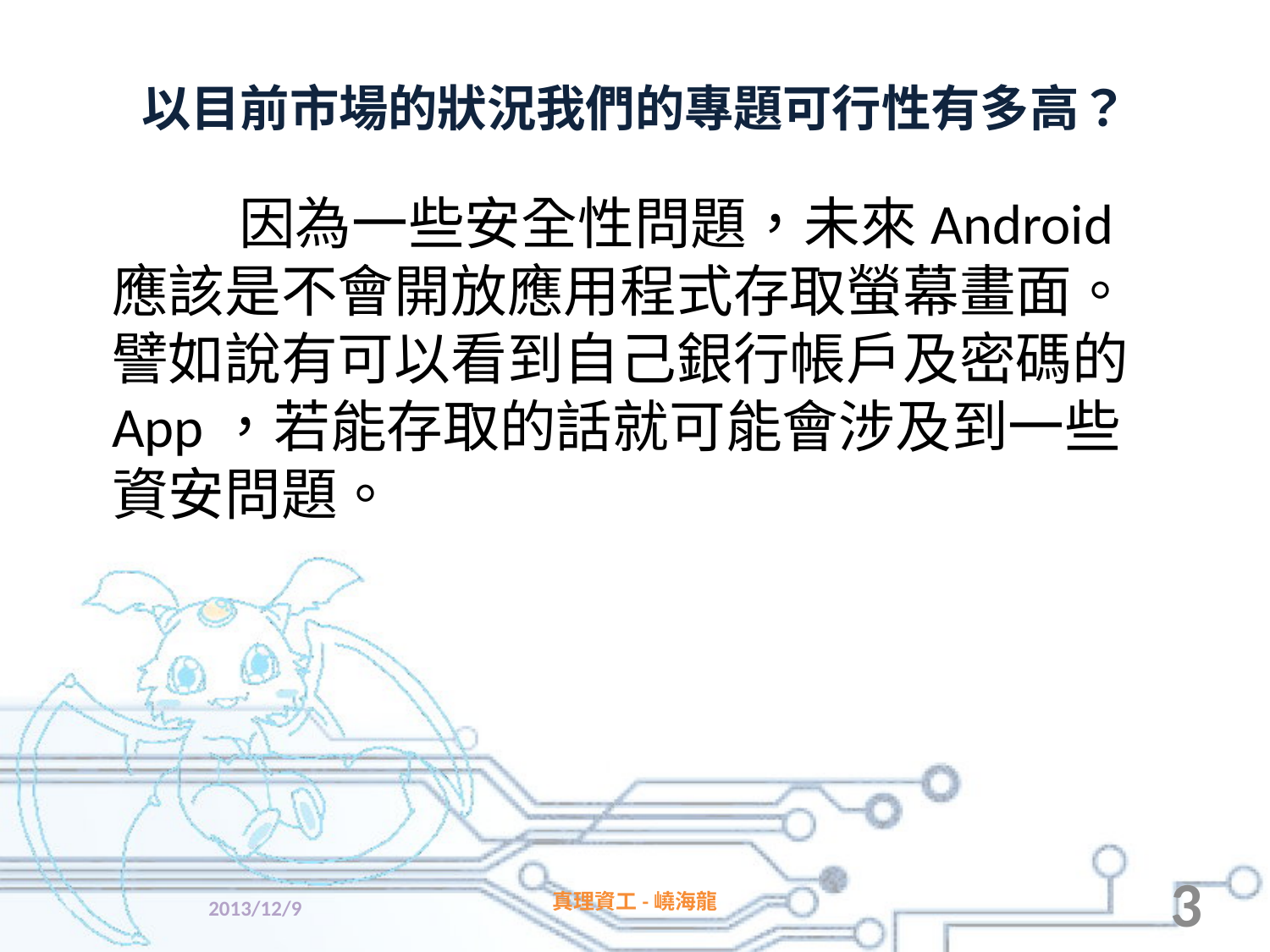

# 以目前市場的狀況我們的專題可行性有多高？
	因為一些安全性問題，未來Android應該是不會開放應用程式存取螢幕畫面。譬如說有可以看到自己銀行帳戶及密碼的App，若能存取的話就可能會涉及到一些資安問題。
真理資工-嶢海龍
3
2013/12/9